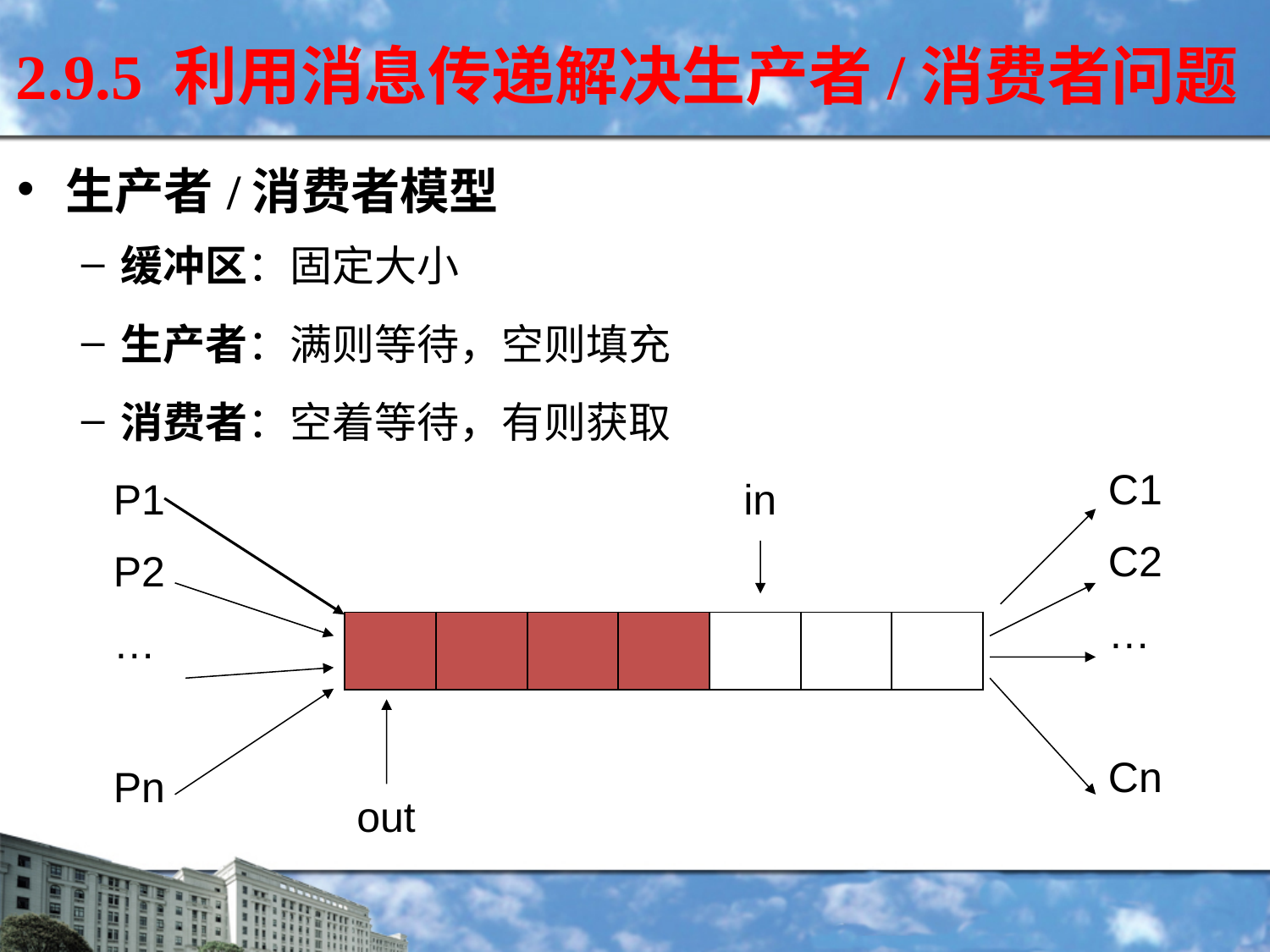

2.9.5 利用消息传递解决生产者/消费者问题
生产者/消费者模型
缓冲区：固定大小
生产者：满则等待，空则填充
消费者：空着等待，有则获取
C1
C2
…

Cn

P1
P2
…

Pn

in

|  |  |  |  |  |  |  |
| --- | --- | --- | --- | --- | --- | --- |

out